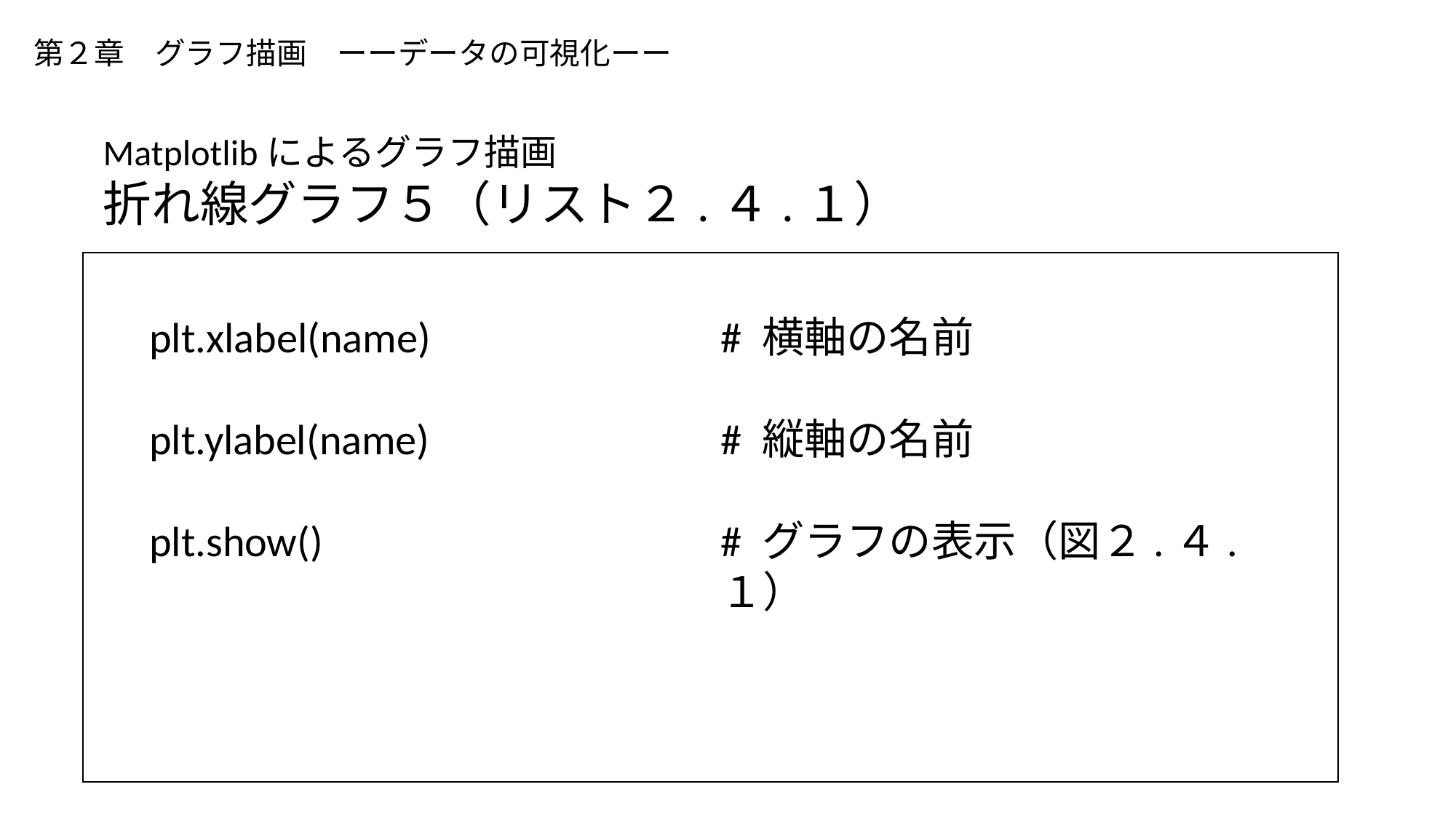

# 第２章　グラフ描画　ーーデータの可視化ーー
Matplotlibによるグラフ描画
折れ線グラフ５（リスト２.４.１）

plt.xlabel(name)

plt.ylabel(name)

plt.show()
# 横軸の名前

# 縦軸の名前

# グラフの表示（図２.４.１）